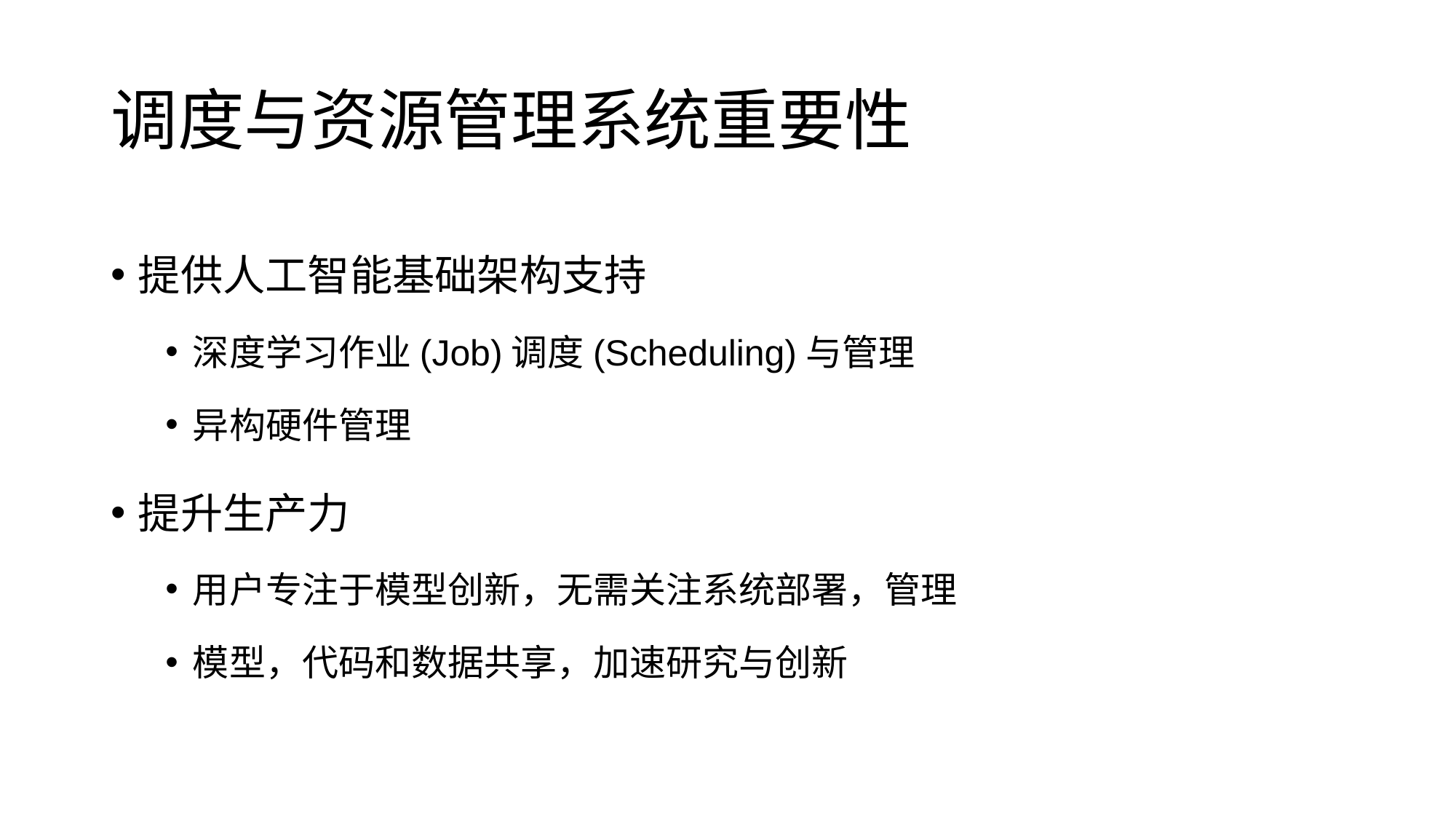

# 调度与资源管理系统重要性
提供人工智能基础架构支持
深度学习作业(Job)调度(Scheduling)与管理
异构硬件管理
提升生产力
用户专注于模型创新，无需关注系统部署，管理
模型，代码和数据共享，加速研究与创新